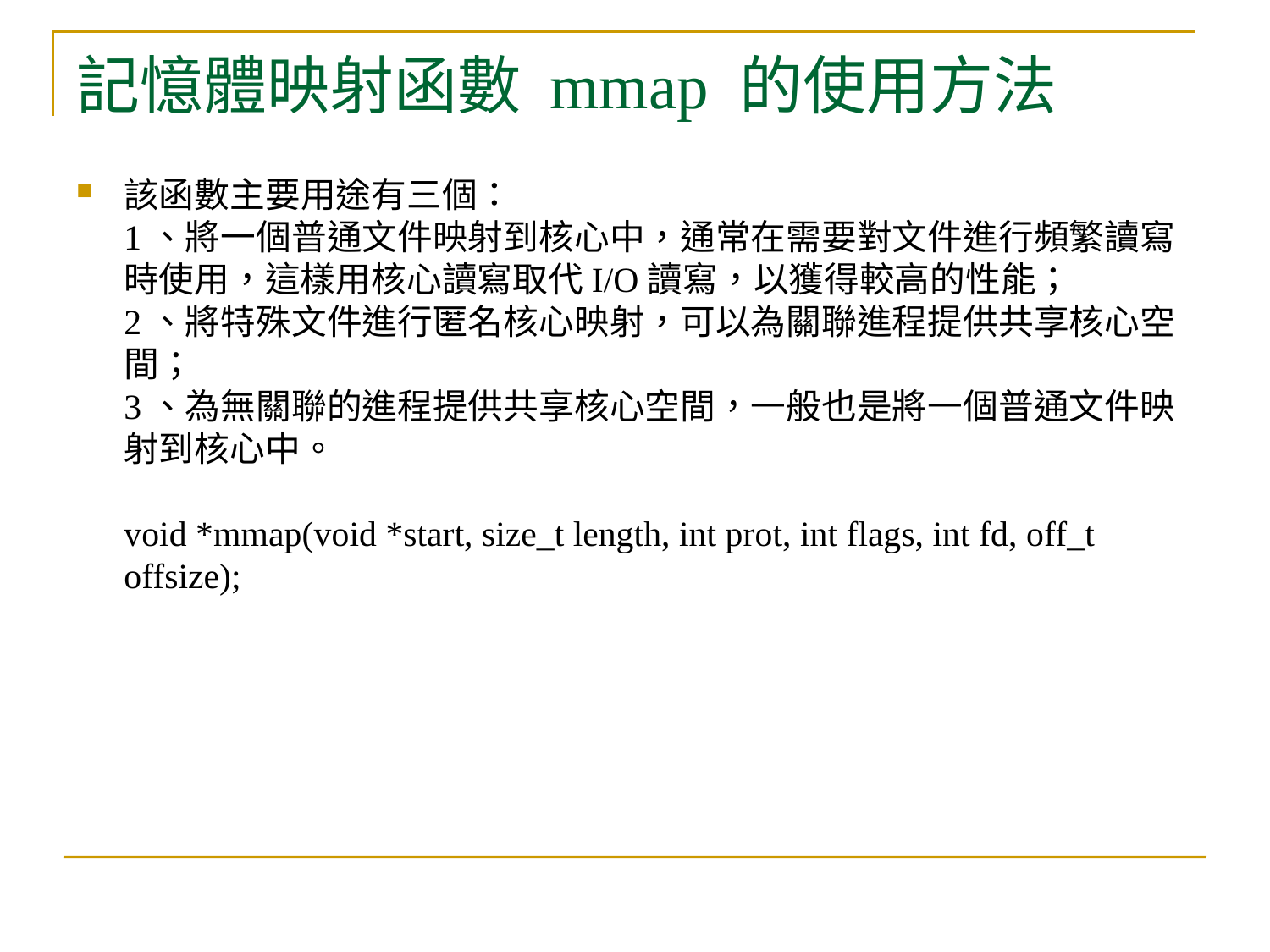

# 記憶體映射函數 mmap 的使用方法
該函數主要用途有三個：
1、將一個普通文件映射到核心中，通常在需要對文件進行頻繁讀寫時使用，這樣用核心讀寫取代I/O讀寫，以獲得較高的性能；
2、將特殊文件進行匿名核心映射，可以為關聯進程提供共享核心空間；
3、為無關聯的進程提供共享核心空間，一般也是將一個普通文件映射到核心中。
void *mmap(void *start, size_t length, int prot, int flags, int fd, off_t offsize);